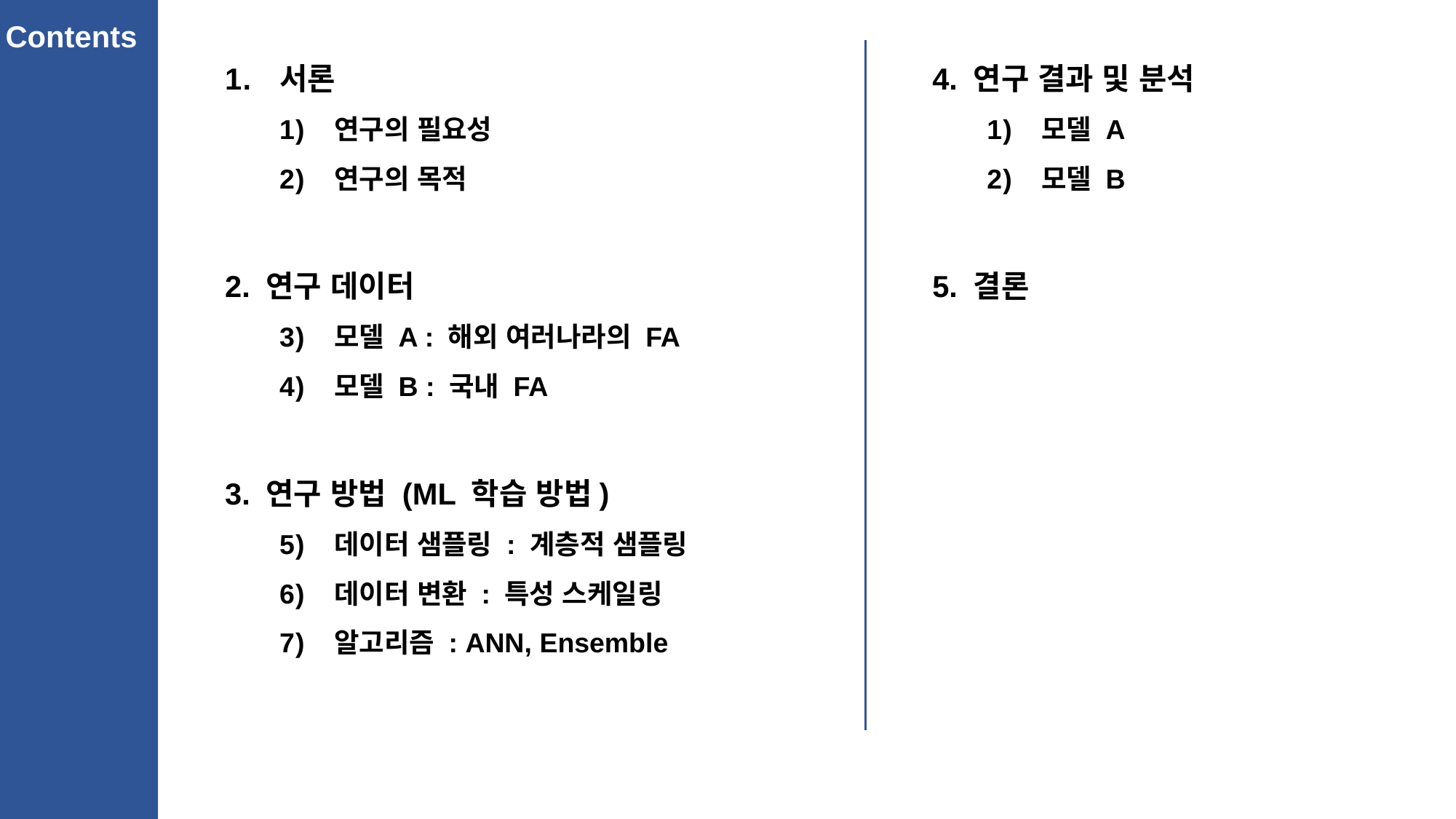

Contents
서론
연구의 필요성
연구의 목적

2. 연구 데이터
모델 A : 해외 여러나라의 FA
모델 B : 국내 FA

3. 연구 방법 (ML 학습 방법)
데이터 샘플링 : 계층적 샘플링
데이터 변환 : 특성 스케일링
알고리즘 : ANN, Ensemble

4. 연구 결과 및 분석
모델 A
모델 B

5. 결론